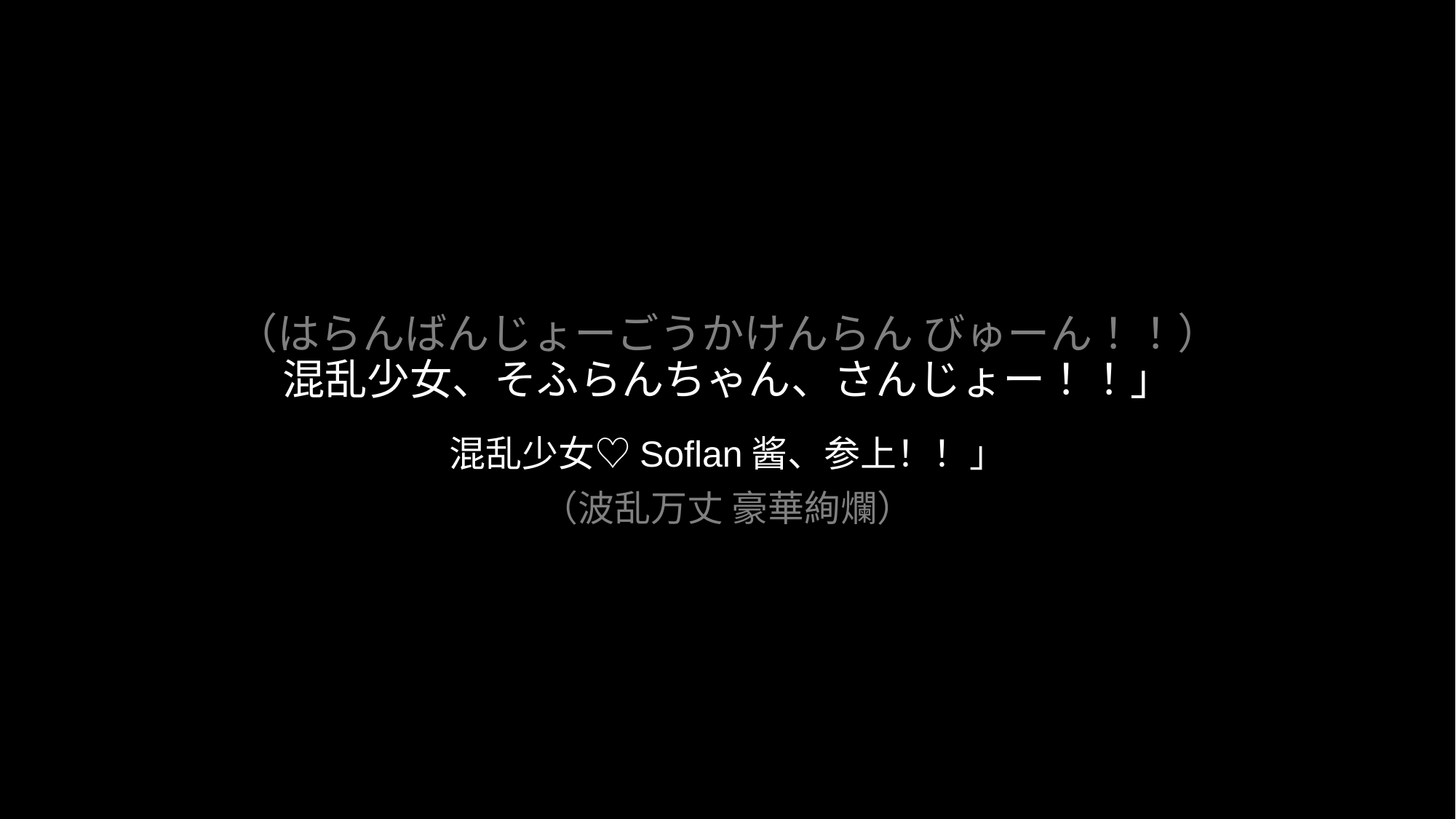

# （はらんばんじょーごうかけんらん びゅーん！！） 混乱少女、そふらんちゃん、さんじょー！！」
混乱少女♡Soflan酱、参上！！」
（波乱万丈 豪華絢爛）